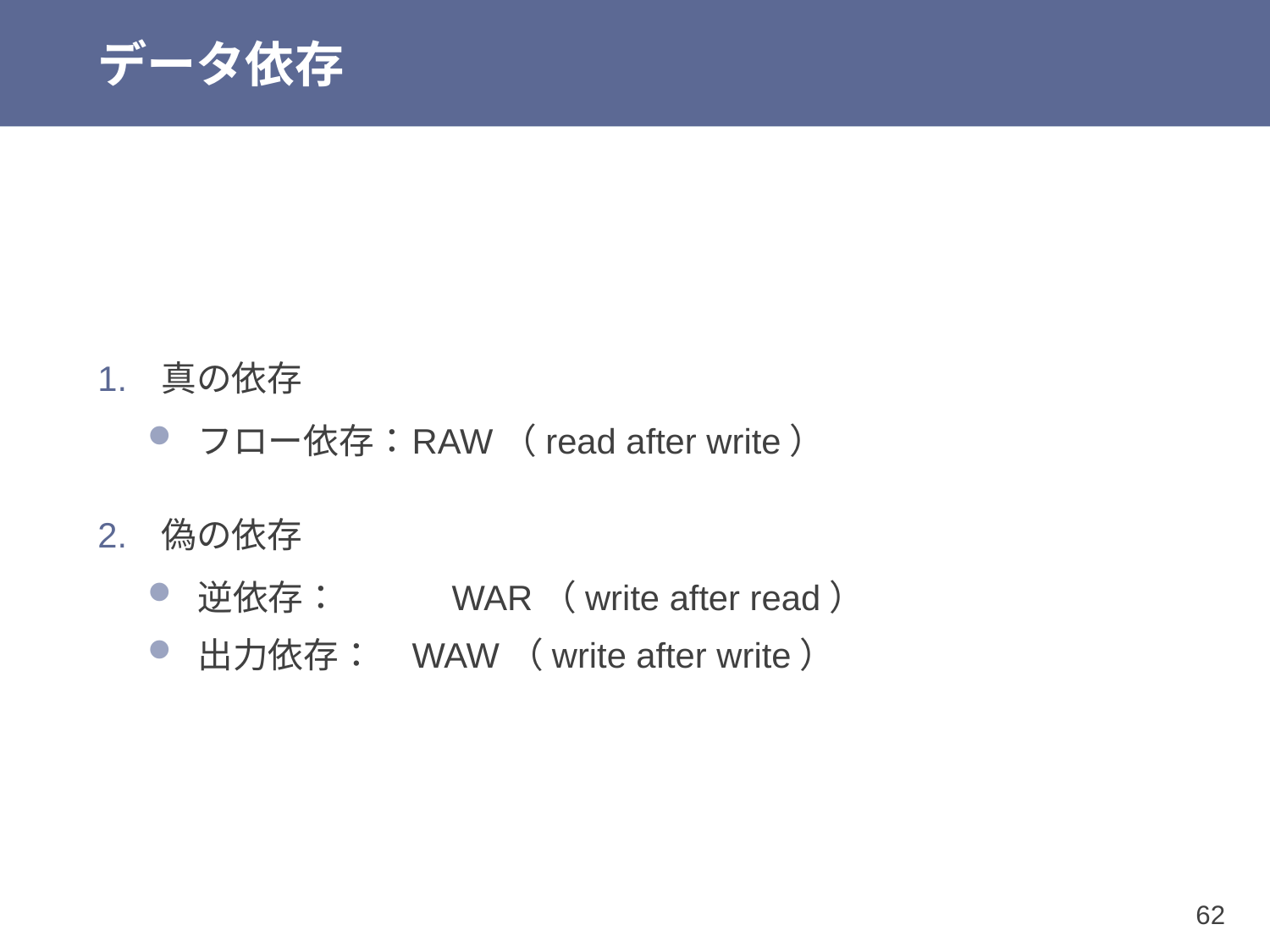

# データ依存
真の依存
フロー依存：	RAW（read after write）
偽の依存
逆依存：		WAR（write after read）
出力依存：	WAW（write after write）